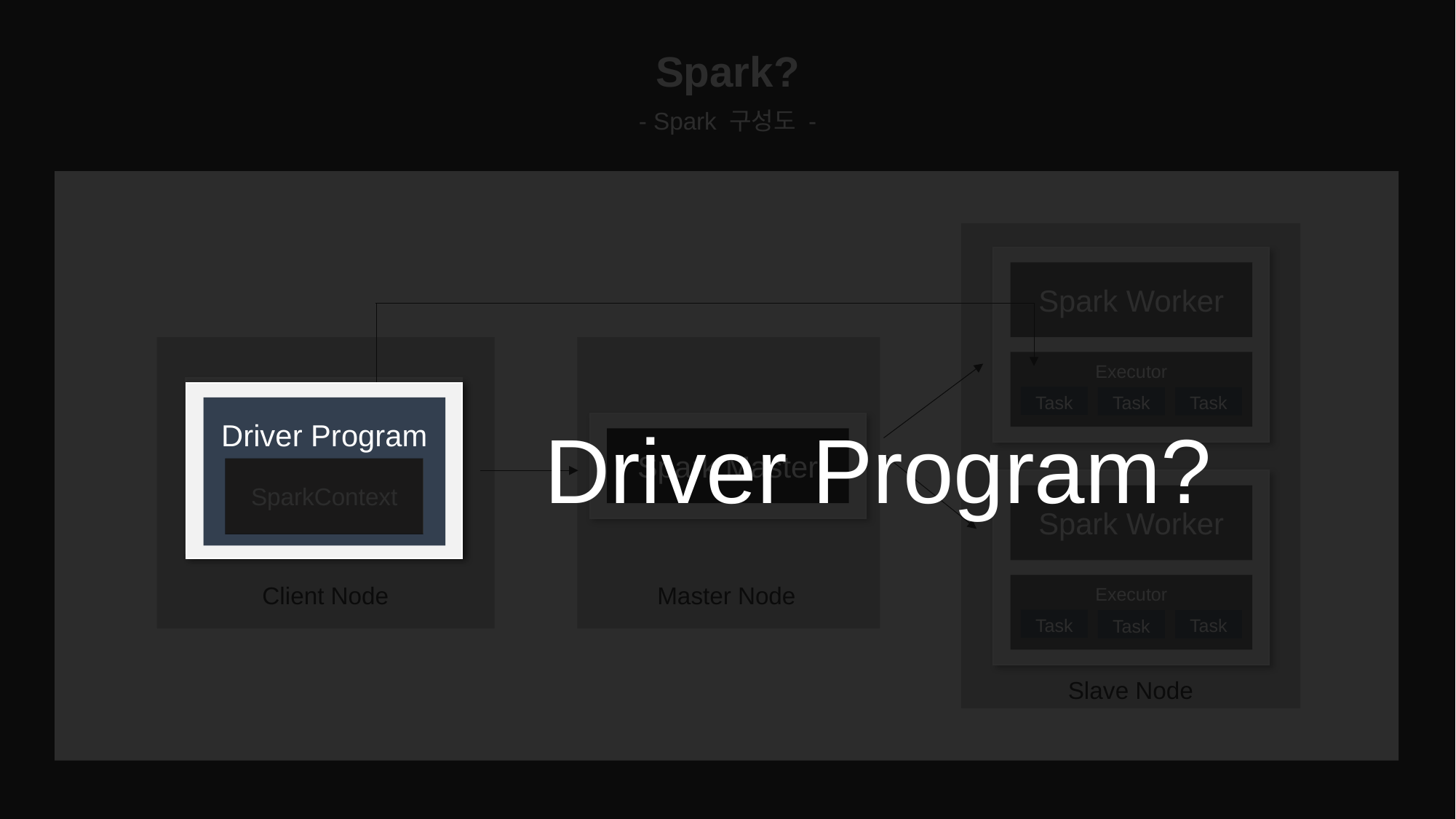

Spark?
- Spark 구성도 -

Spark Worker

Executor
Task

Task

Task

Driver Program

SparkContext

Driver Program

SparkContext
Driver Program?

Spark Master

Spark Worker

Executor
Task

Task

Task

Client Node
Master Node
Slave Node